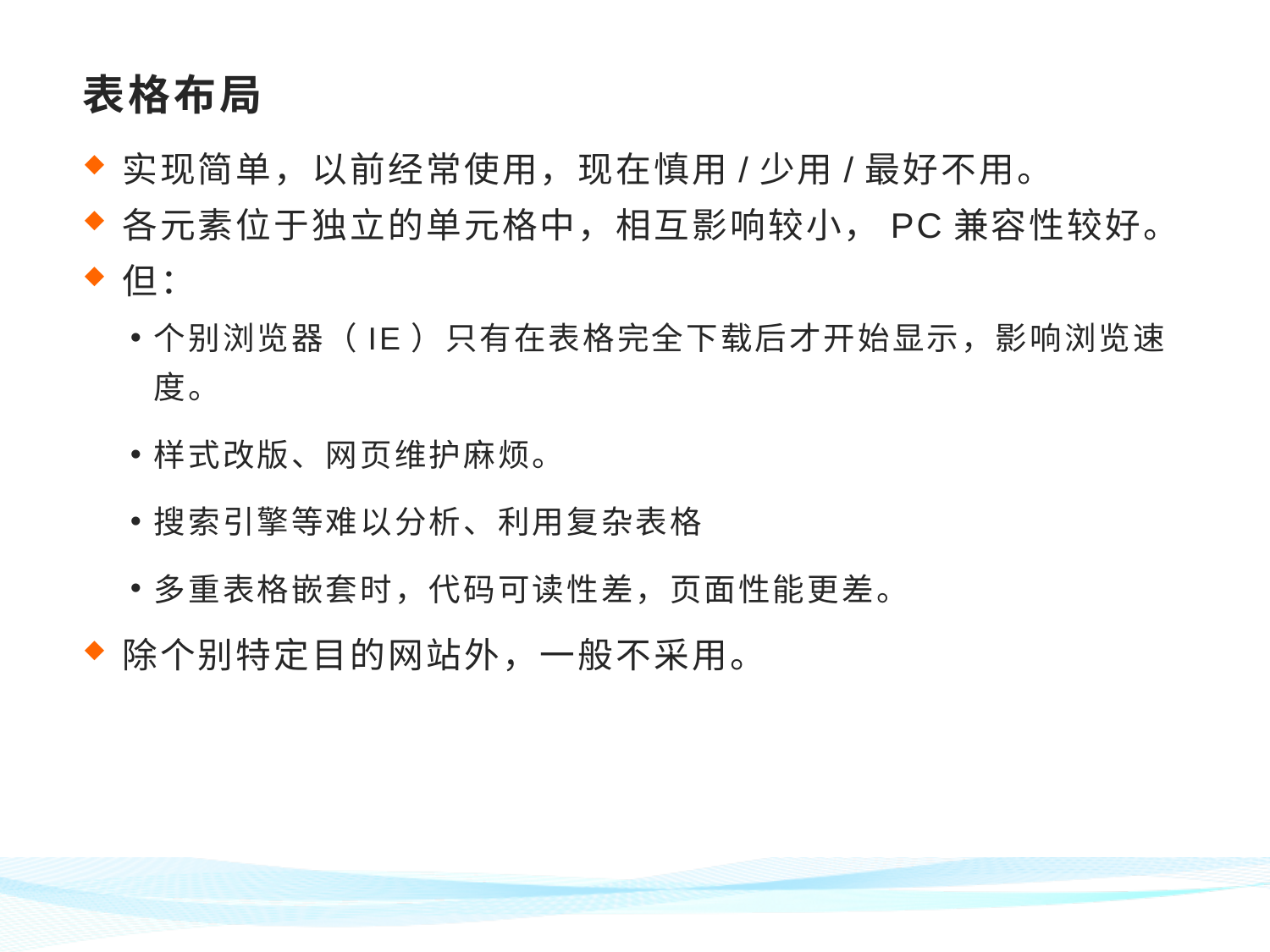

# 表格布局
实现简单，以前经常使用，现在慎用/少用/最好不用。
各元素位于独立的单元格中，相互影响较小，PC兼容性较好。
但：
个别浏览器（IE）只有在表格完全下载后才开始显示，影响浏览速度。
样式改版、网页维护麻烦。
搜索引擎等难以分析、利用复杂表格
多重表格嵌套时，代码可读性差，页面性能更差。
除个别特定目的网站外，一般不采用。
73